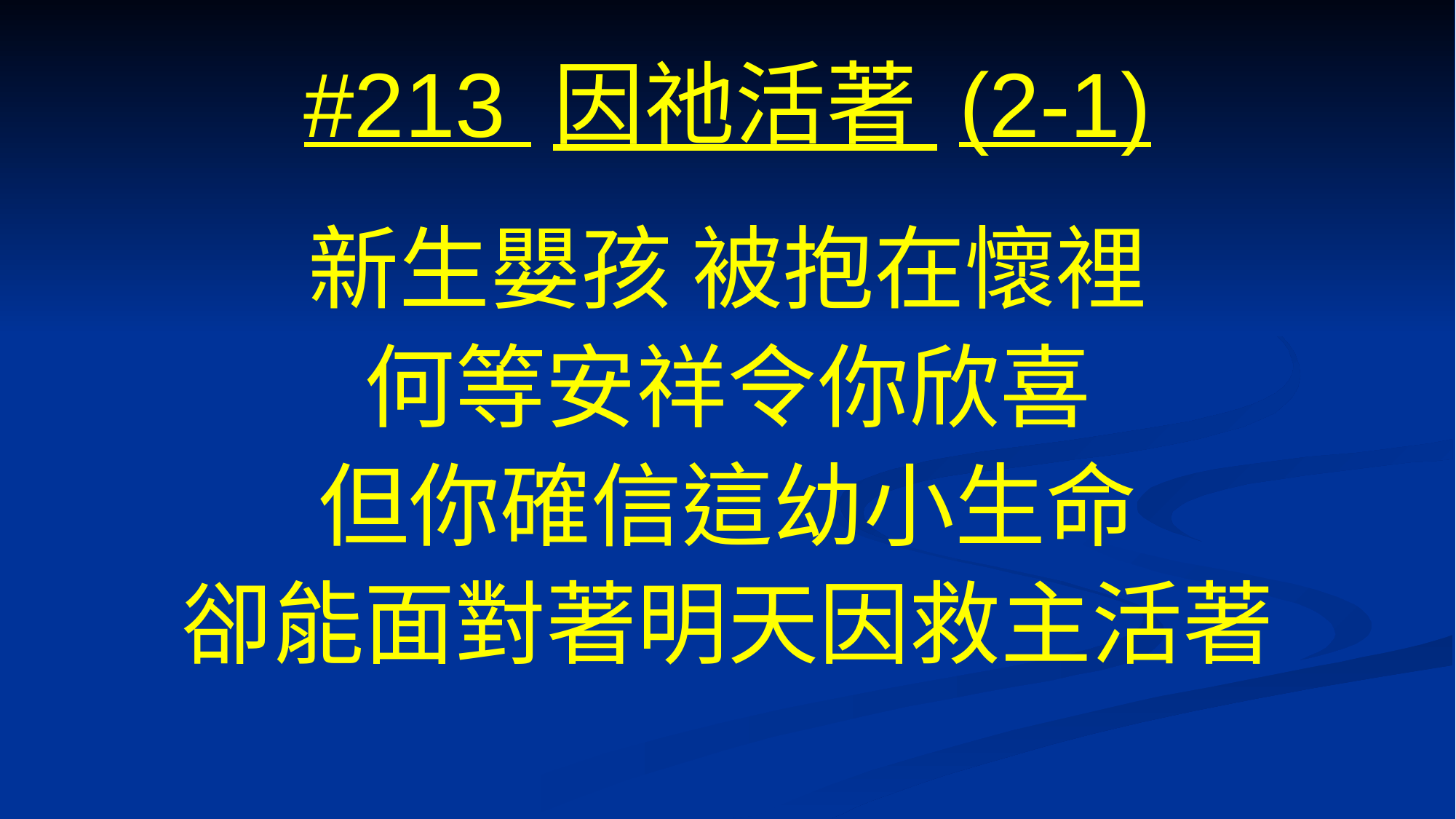

# #213 因祂活著 (2-1)
新生嬰孩 被抱在懷裡
何等安祥令你欣喜
但你確信這幼小生命
卻能面對著明天因救主活著